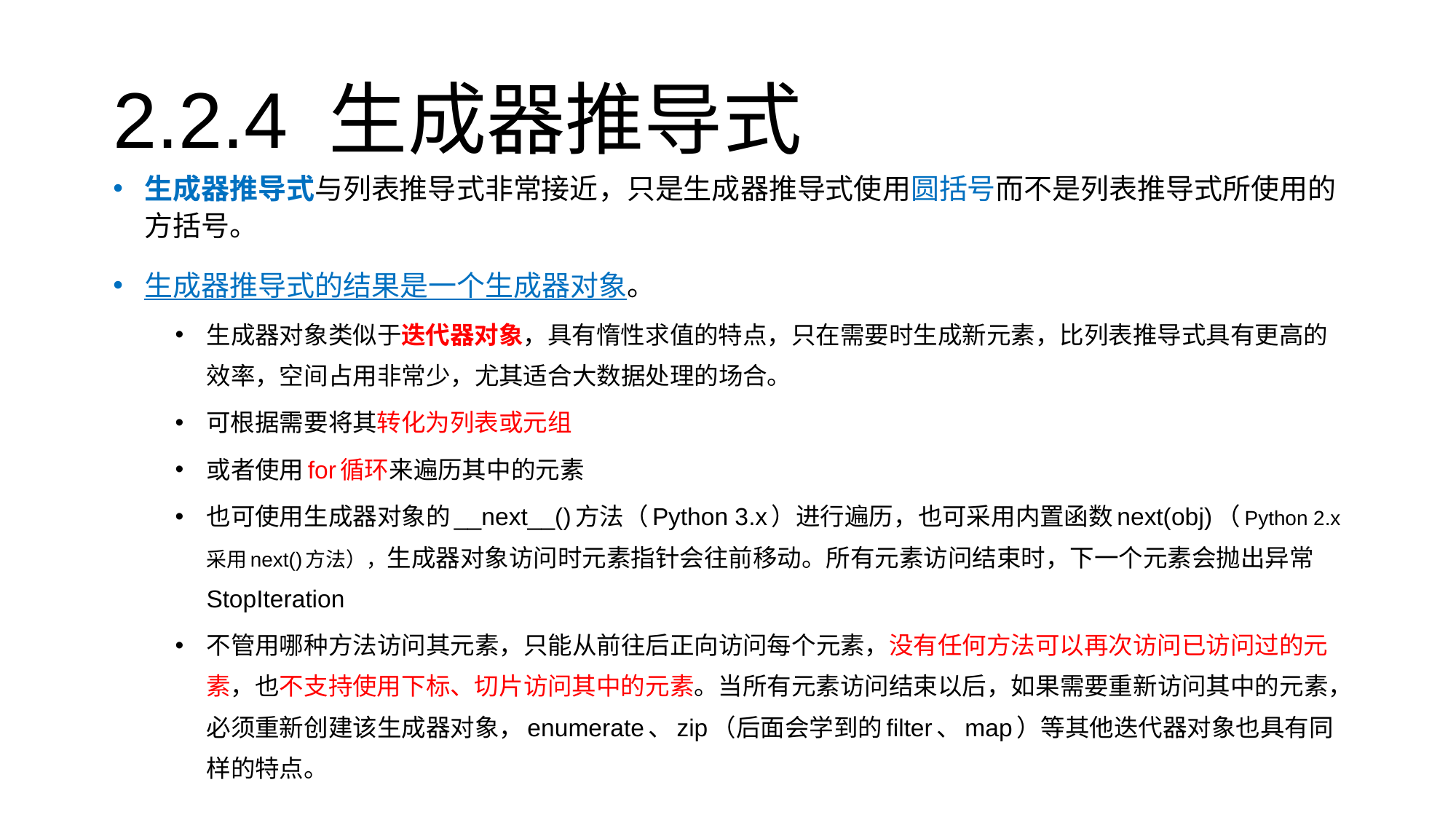

# 2.2.4 生成器推导式
生成器推导式与列表推导式非常接近，只是生成器推导式使用圆括号而不是列表推导式所使用的方括号。
生成器推导式的结果是一个生成器对象。
生成器对象类似于迭代器对象，具有惰性求值的特点，只在需要时生成新元素，比列表推导式具有更高的效率，空间占用非常少，尤其适合大数据处理的场合。
可根据需要将其转化为列表或元组
或者使用for循环来遍历其中的元素
也可使用生成器对象的__next__()方法（Python 3.x）进行遍历，也可采用内置函数next(obj)（Python 2.x采用next()方法），生成器对象访问时元素指针会往前移动。所有元素访问结束时，下一个元素会抛出异常StopIteration
不管用哪种方法访问其元素，只能从前往后正向访问每个元素，没有任何方法可以再次访问已访问过的元素，也不支持使用下标、切片访问其中的元素。当所有元素访问结束以后，如果需要重新访问其中的元素，必须重新创建该生成器对象，enumerate、zip（后面会学到的filter、map）等其他迭代器对象也具有同样的特点。